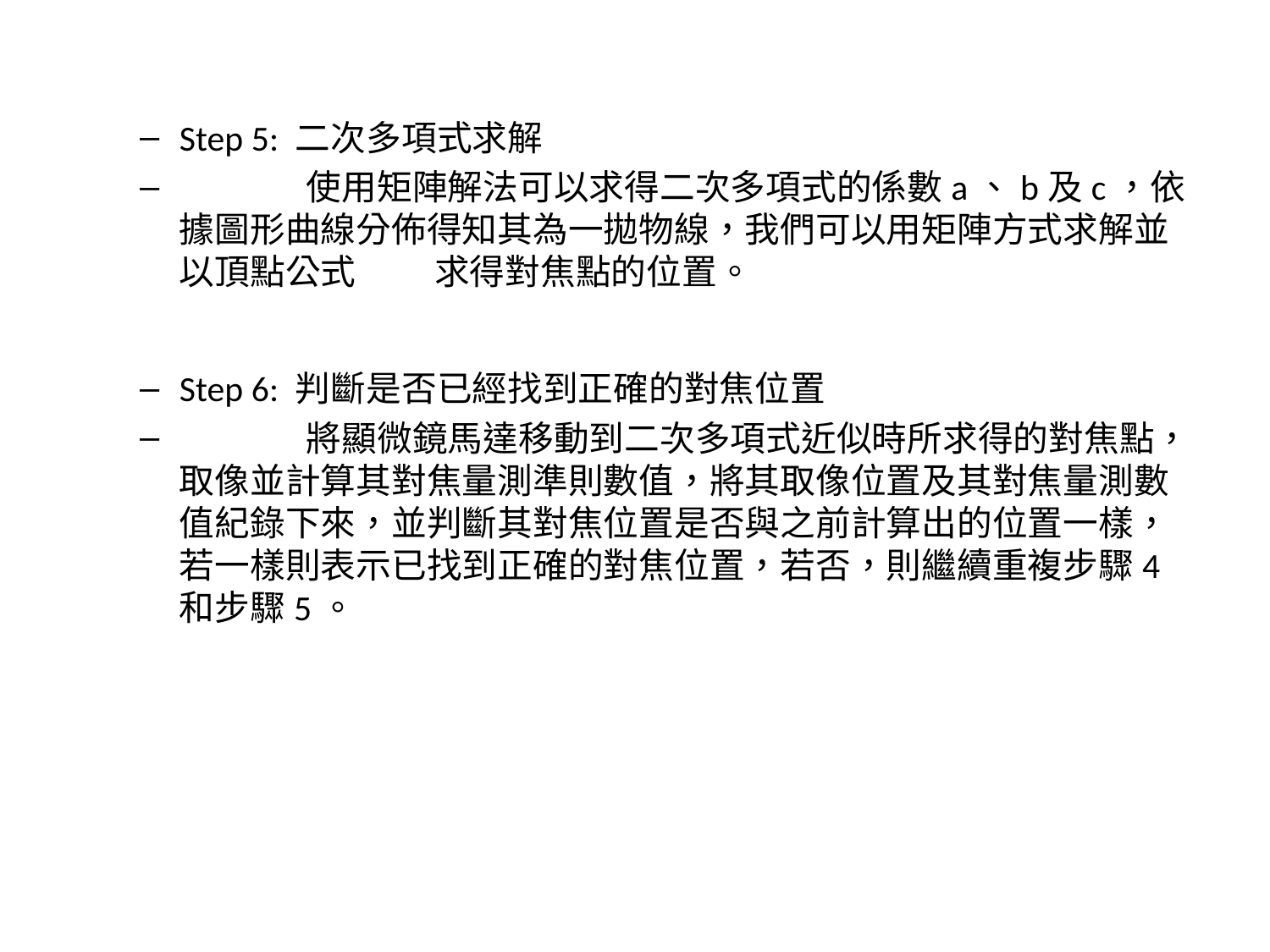

Step 5: 二次多項式求解
	使用矩陣解法可以求得二次多項式的係數a、b及c，依據圖形曲線分佈得知其為一拋物線，我們可以用矩陣方式求解並以頂點公式          求得對焦點的位置。

Step 6: 判斷是否已經找到正確的對焦位置
	將顯微鏡馬達移動到二次多項式近似時所求得的對焦點，取像並計算其對焦量測準則數值，將其取像位置及其對焦量測數值紀錄下來，並判斷其對焦位置是否與之前計算出的位置一樣，若一樣則表示已找到正確的對焦位置，若否，則繼續重複步驟4和步驟5。